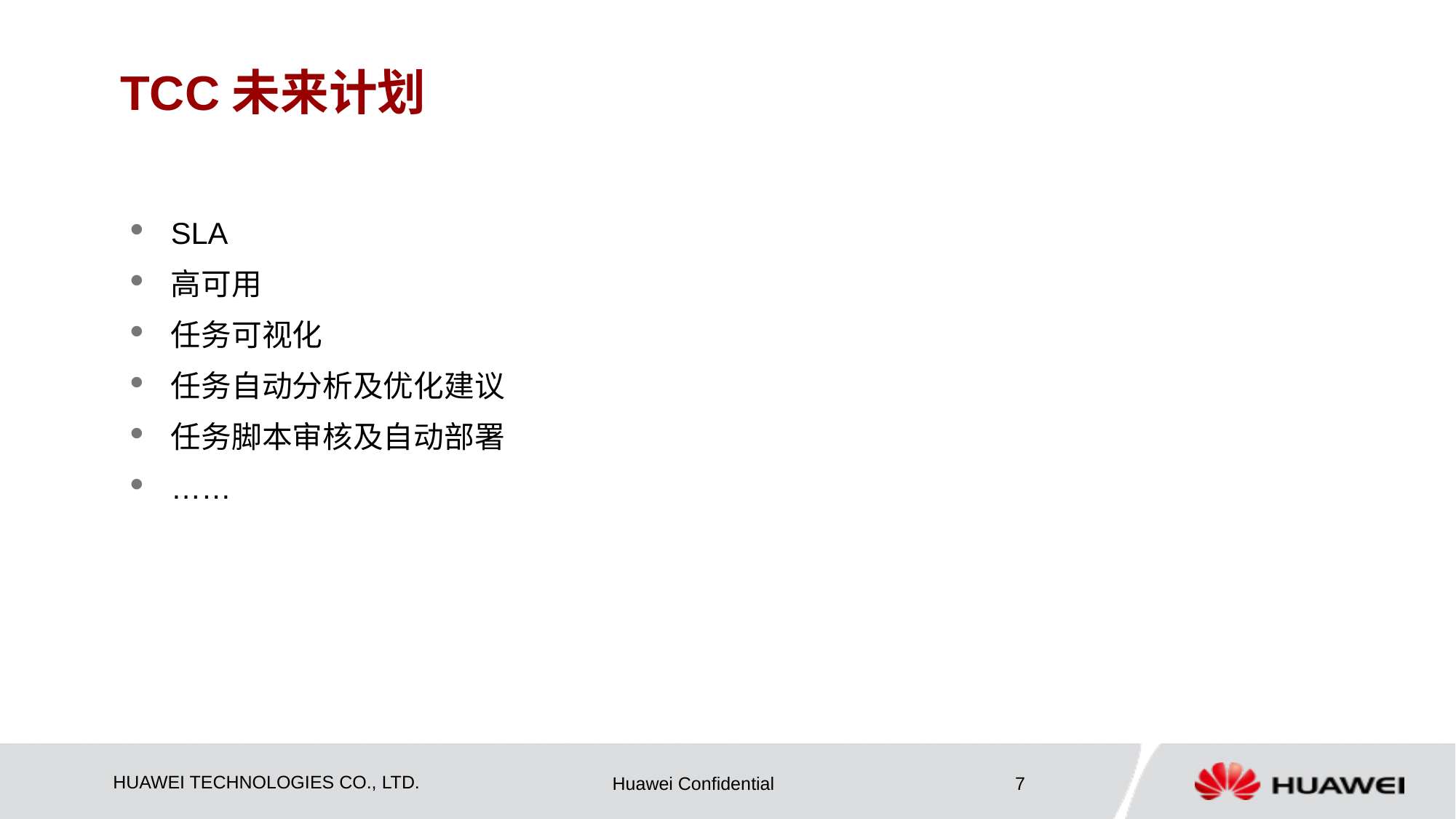

# TCC未来计划
SLA
高可用
任务可视化
任务自动分析及优化建议
任务脚本审核及自动部署
……